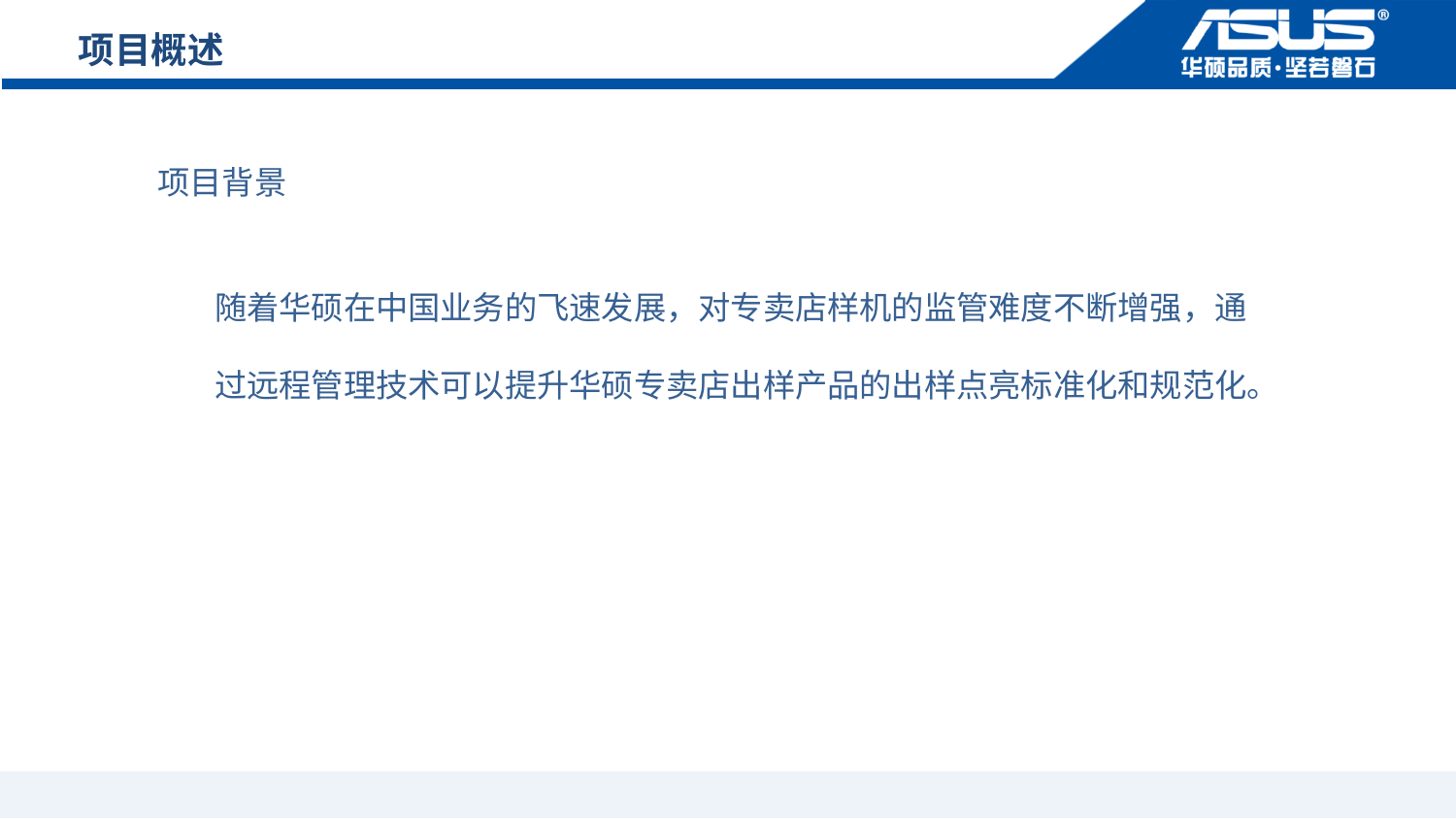

# 项目概述
项目背景
随着华硕在中国业务的飞速发展，对专卖店样机的监管难度不断增强，通过远程管理技术可以提升华硕专卖店出样产品的出样点亮标准化和规范化。